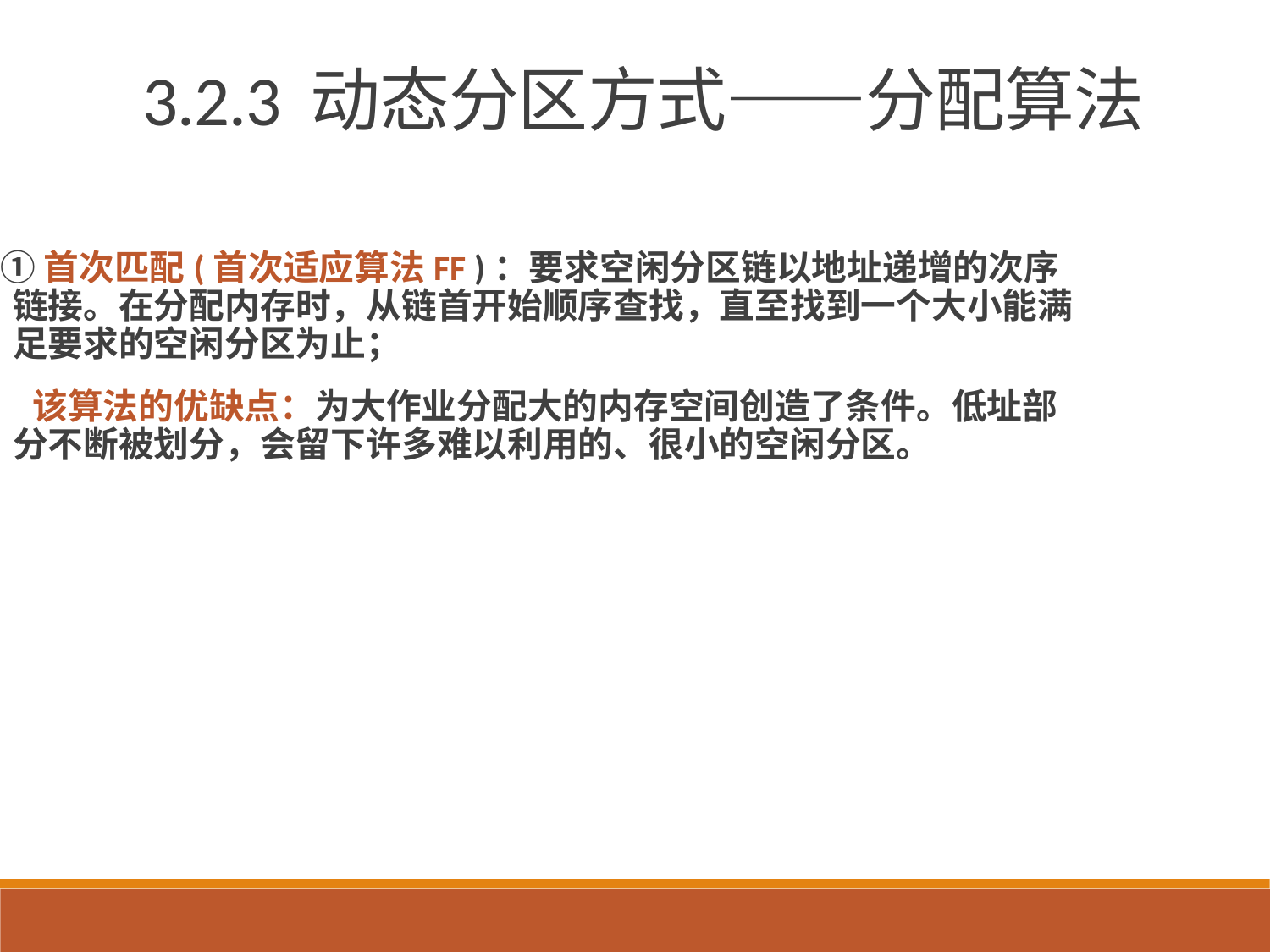

3.2.3 动态分区方式——分配算法
①首次匹配(首次适应算法FF )：要求空闲分区链以地址递增的次序链接。在分配内存时，从链首开始顺序查找，直至找到一个大小能满足要求的空闲分区为止；
   该算法的优缺点：为大作业分配大的内存空间创造了条件。低址部分不断被划分，会留下许多难以利用的、很小的空闲分区。